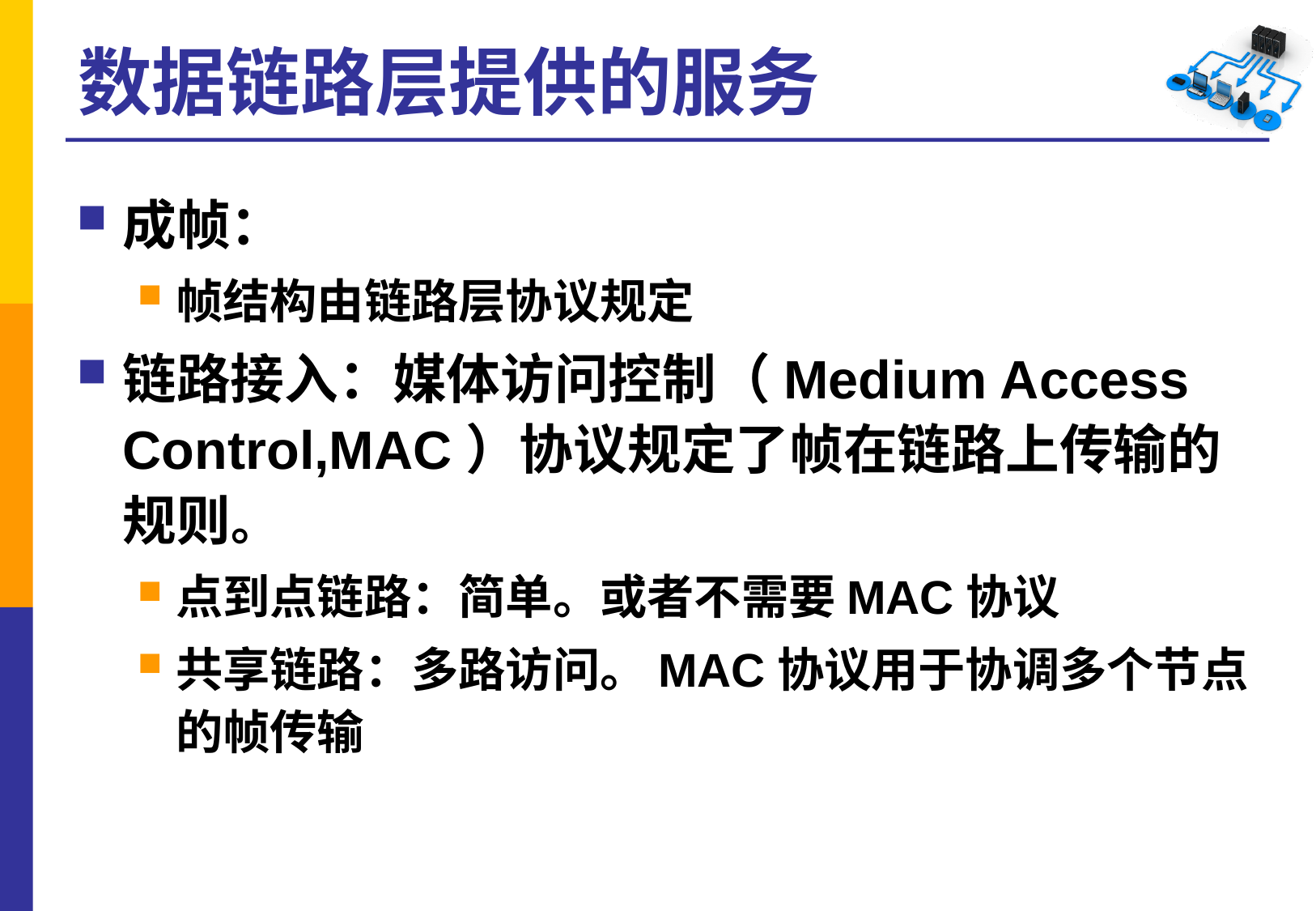

# 数据链路层提供的服务
成帧：
帧结构由链路层协议规定
链路接入：媒体访问控制（Medium Access Control,MAC）协议规定了帧在链路上传输的规则。
点到点链路：简单。或者不需要MAC协议
共享链路：多路访问。MAC协议用于协调多个节点的帧传输